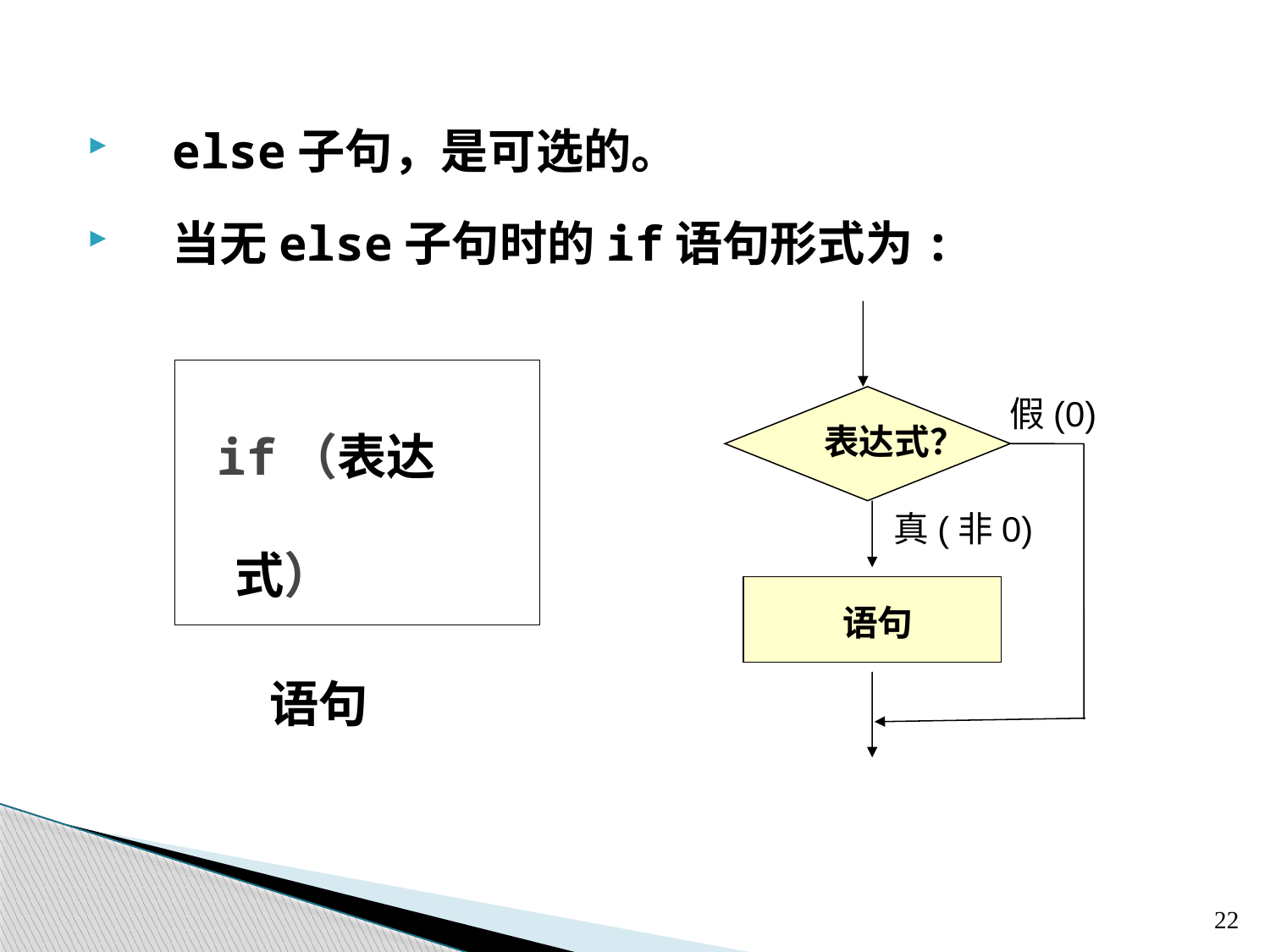

else子句，是可选的。
当无else子句时的if语句形式为:

假(0)

表达式？

真(非0)

语句

 if（表达式）
	  语句
22